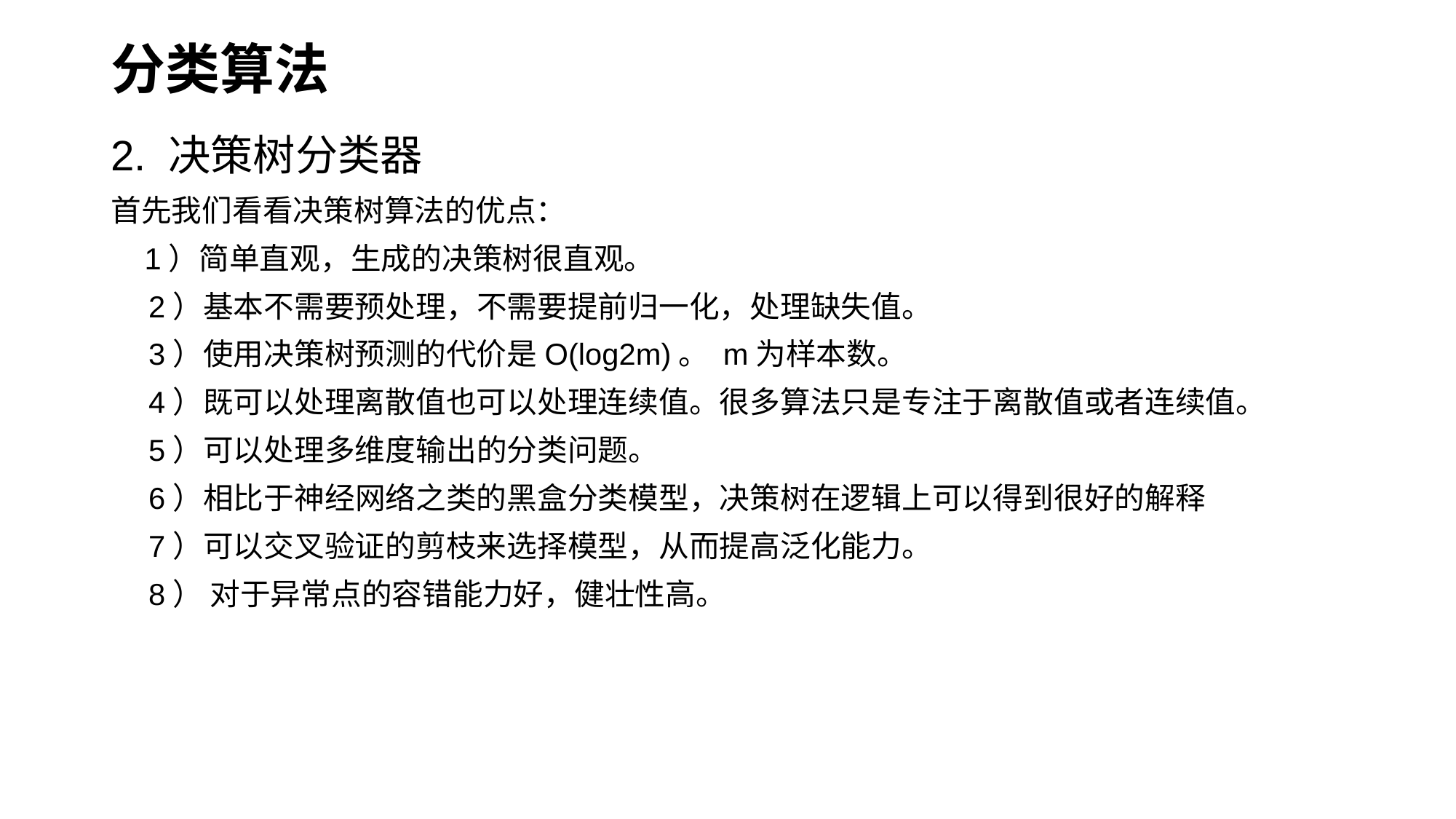

# 分类算法
2. 决策树分类器
首先我们看看决策树算法的优点：
    1）简单直观，生成的决策树很直观。
　2）基本不需要预处理，不需要提前归一化，处理缺失值。
　3）使用决策树预测的代价是O(log2m)。 m为样本数。
　4）既可以处理离散值也可以处理连续值。很多算法只是专注于离散值或者连续值。
　5）可以处理多维度输出的分类问题。
　6）相比于神经网络之类的黑盒分类模型，决策树在逻辑上可以得到很好的解释
　7）可以交叉验证的剪枝来选择模型，从而提高泛化能力。
　8） 对于异常点的容错能力好，健壮性高。